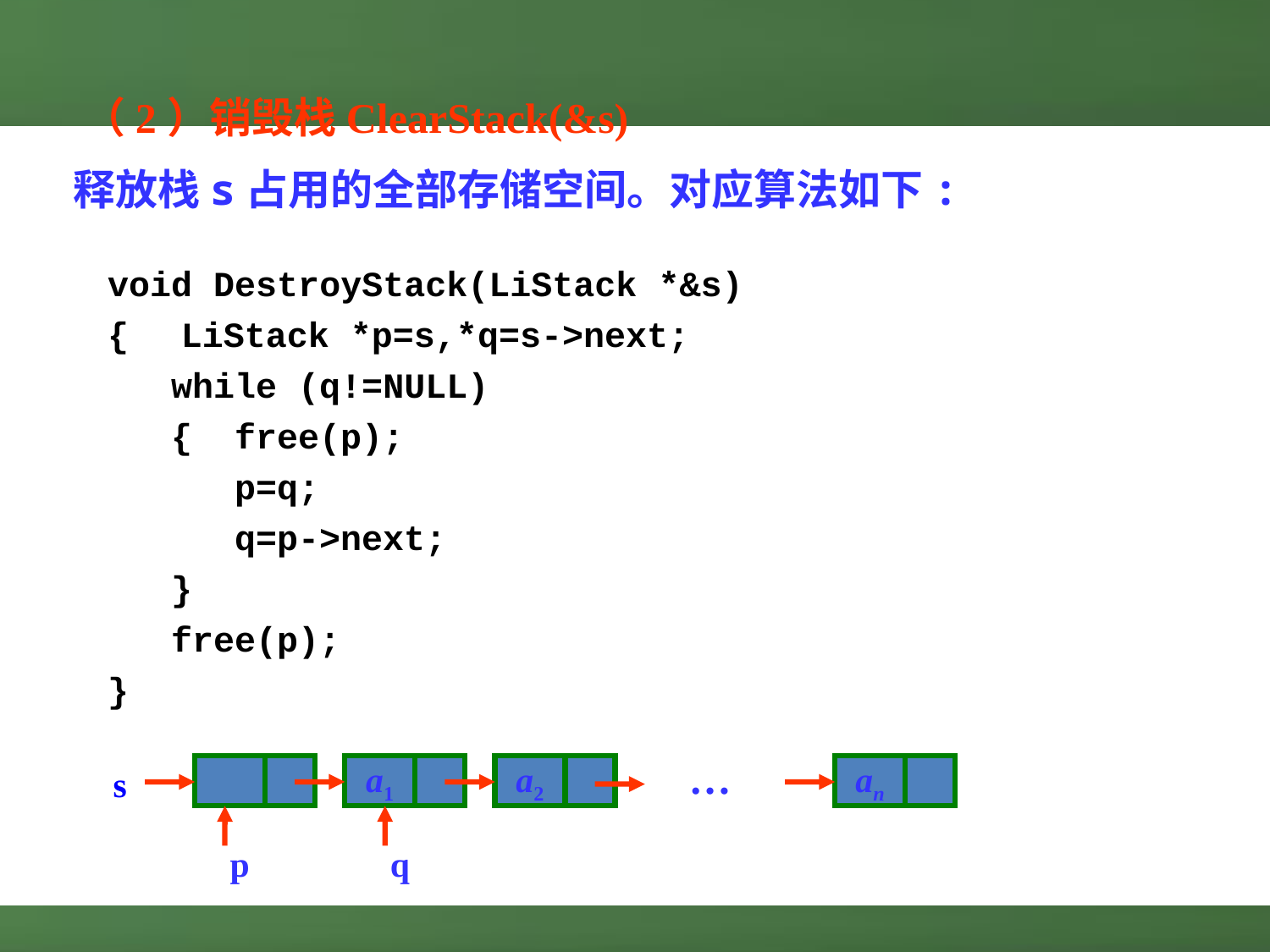

（2）销毁栈ClearStack(&s)
  释放栈s占用的全部存储空间。对应算法如下:
void DestroyStack(LiStack *&s)
{　LiStack *p=s,*q=s->next;
   while (q!=NULL)
   {	free(p);
	p=q;
	q=p->next;
   }
   free(p);
}
…
s

a1

a2

an

p
q